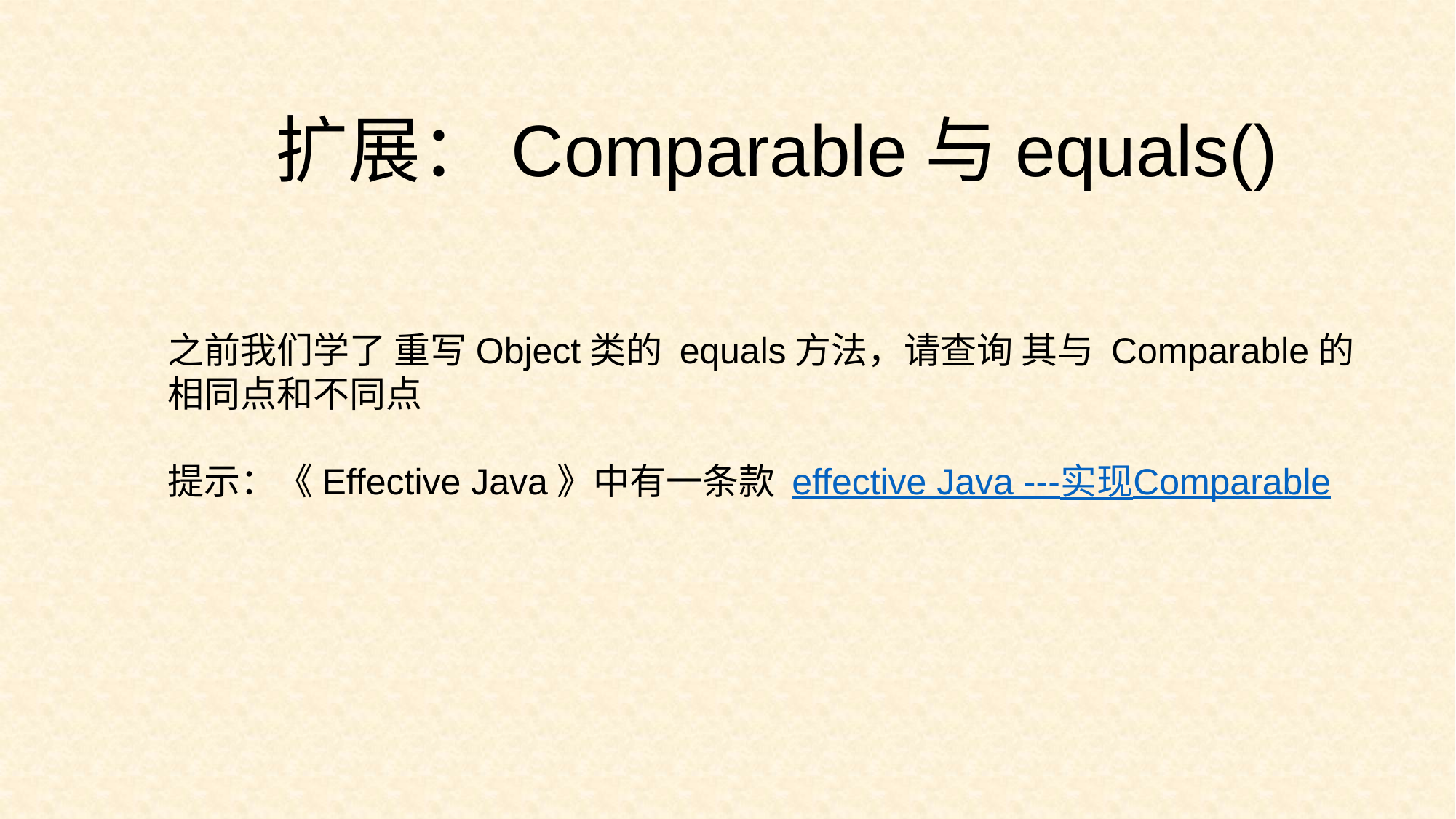

扩展：Comparable与equals()
之前我们学了 重写Object类的 equals方法，请查询 其与 Comparable的相同点和不同点

提示：《Effective Java》中有一条款 effective Java ---实现Comparable